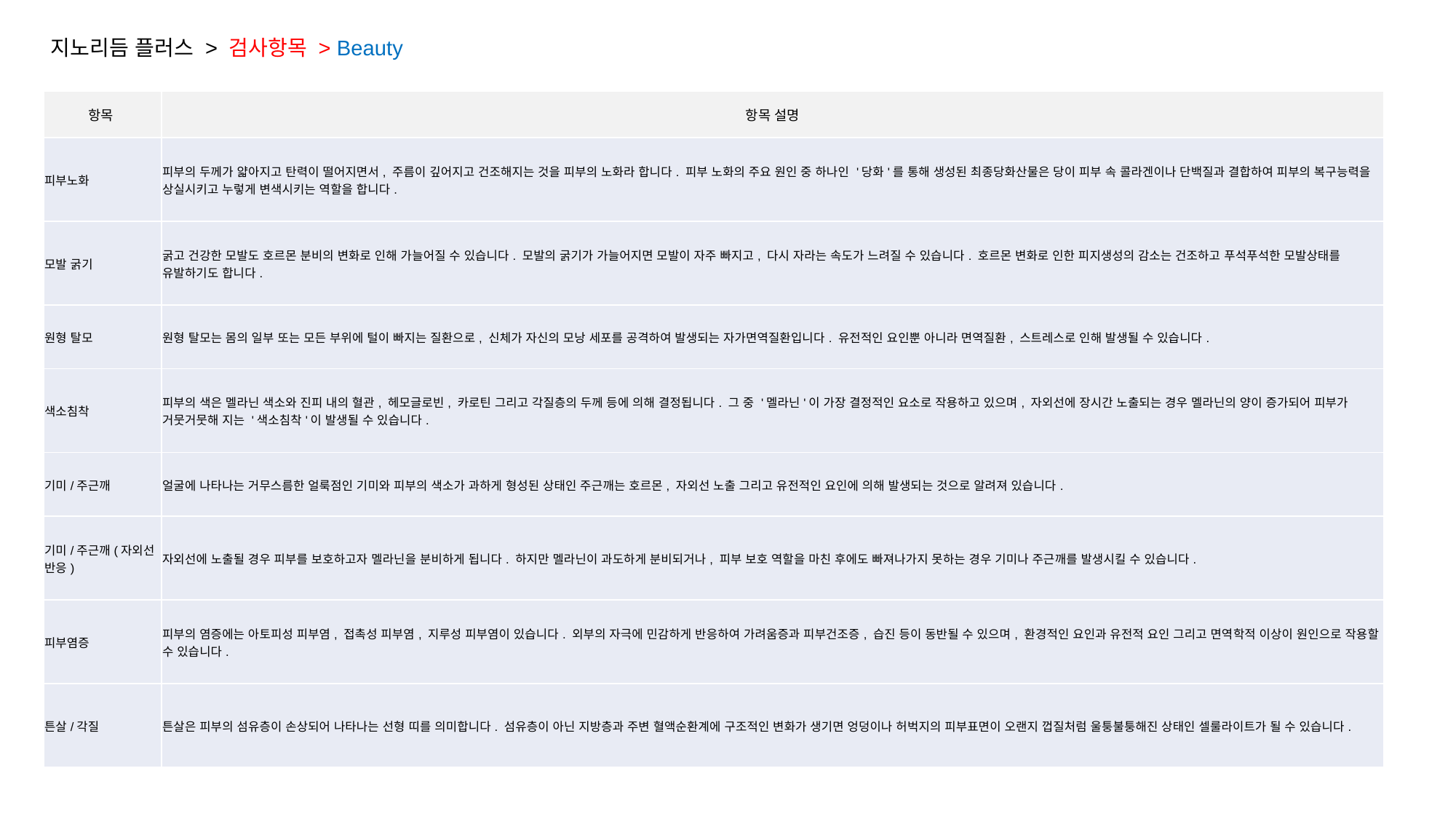

지노리듬 플러스 > 검사항목 > Beauty
| 항목 | 항목 설명 |
| --- | --- |
| 피부노화 | 피부의 두께가 얇아지고 탄력이 떨어지면서, 주름이 깊어지고 건조해지는 것을 피부의 노화라 합니다. 피부 노화의 주요 원인 중 하나인 '당화'를 통해 생성된 최종당화산물은 당이 피부 속 콜라겐이나 단백질과 결합하여 피부의 복구능력을 상실시키고 누렇게 변색시키는 역할을 합니다. |
| 모발 굵기 | 굵고 건강한 모발도 호르몬 분비의 변화로 인해 가늘어질 수 있습니다. 모발의 굵기가 가늘어지면 모발이 자주 빠지고, 다시 자라는 속도가 느려질 수 있습니다. 호르몬 변화로 인한 피지생성의 감소는 건조하고 푸석푸석한 모발상태를 유발하기도 합니다. |
| 원형 탈모 | 원형 탈모는 몸의 일부 또는 모든 부위에 털이 빠지는 질환으로, 신체가 자신의 모낭 세포를 공격하여 발생되는 자가면역질환입니다. 유전적인 요인뿐 아니라 면역질환, 스트레스로 인해 발생될 수 있습니다. |
| 색소침착 | 피부의 색은 멜라닌 색소와 진피 내의 혈관, 헤모글로빈, 카로틴 그리고 각질층의 두께 등에 의해 결정됩니다. 그 중 '멜라닌'이 가장 결정적인 요소로 작용하고 있으며, 자외선에 장시간 노출되는 경우 멜라닌의 양이 증가되어 피부가 거뭇거뭇해 지는 '색소침착'이 발생될 수 있습니다. |
| 기미/주근깨 | 얼굴에 나타나는 거무스름한 얼룩점인 기미와 피부의 색소가 과하게 형성된 상태인 주근깨는 호르몬, 자외선 노출 그리고 유전적인 요인에 의해 발생되는 것으로 알려져 있습니다. |
| 기미/주근깨(자외선 반응) | 자외선에 노출될 경우 피부를 보호하고자 멜라닌을 분비하게 됩니다. 하지만 멜라닌이 과도하게 분비되거나, 피부 보호 역할을 마친 후에도 빠져나가지 못하는 경우 기미나 주근깨를 발생시킬 수 있습니다. |
| 피부염증 | 피부의 염증에는 아토피성 피부염, 접촉성 피부염, 지루성 피부염이 있습니다. 외부의 자극에 민감하게 반응하여 가려움증과 피부건조증, 습진 등이 동반될 수 있으며, 환경적인 요인과 유전적 요인 그리고 면역학적 이상이 원인으로 작용할 수 있습니다. |
| 튼살/각질 | 튼살은 피부의 섬유층이 손상되어 나타나는 선형 띠를 의미합니다. 섬유층이 아닌 지방층과 주변 혈액순환계에 구조적인 변화가 생기면 엉덩이나 허벅지의 피부표면이 오랜지 껍질처럼 울퉁불퉁해진 상태인 셀룰라이트가 될 수 있습니다. |